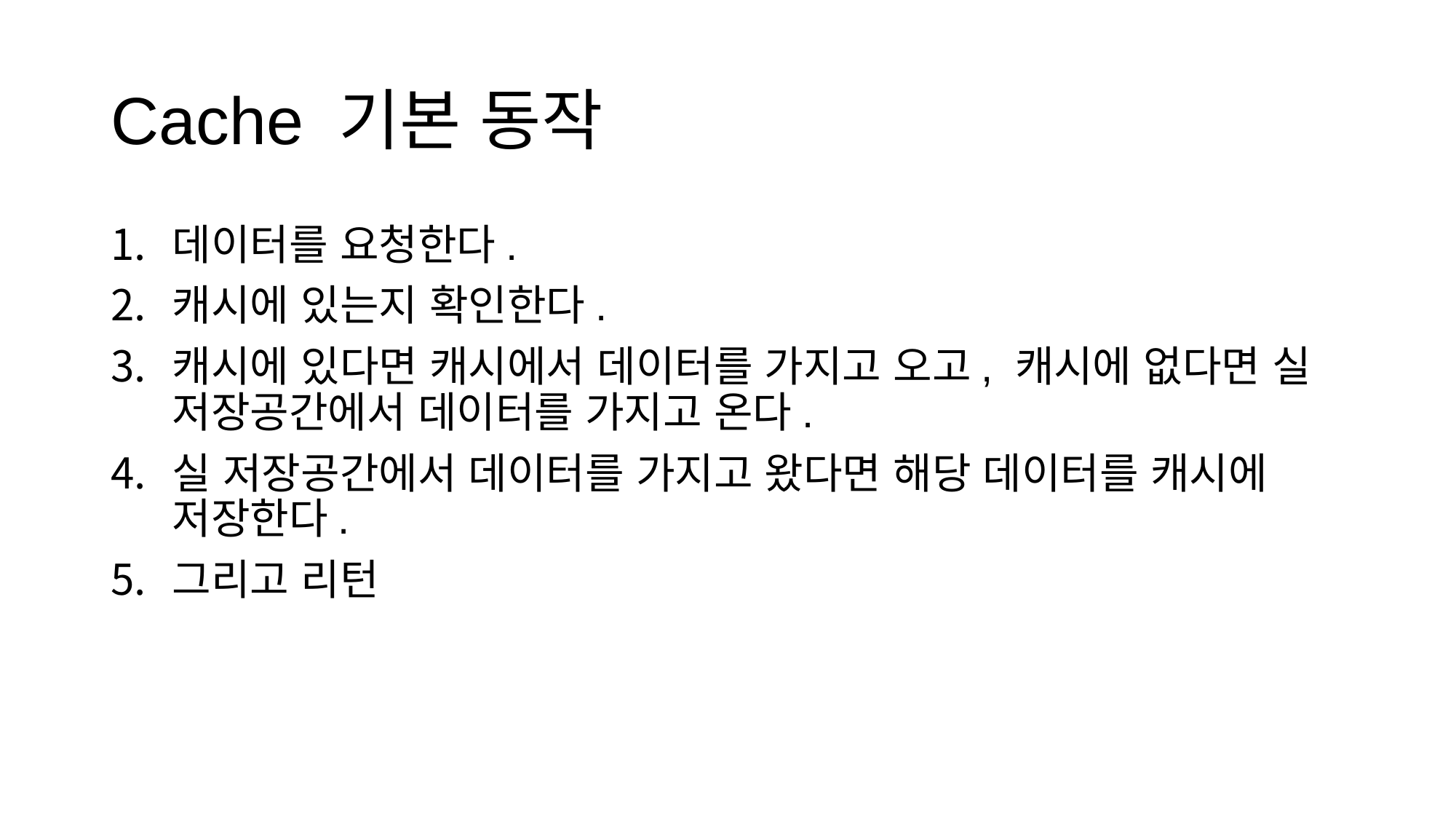

# Cache 기본 동작
데이터를 요청한다.
캐시에 있는지 확인한다.
캐시에 있다면 캐시에서 데이터를 가지고 오고, 캐시에 없다면 실 저장공간에서 데이터를 가지고 온다.
실 저장공간에서 데이터를 가지고 왔다면 해당 데이터를 캐시에 저장한다.
그리고 리턴